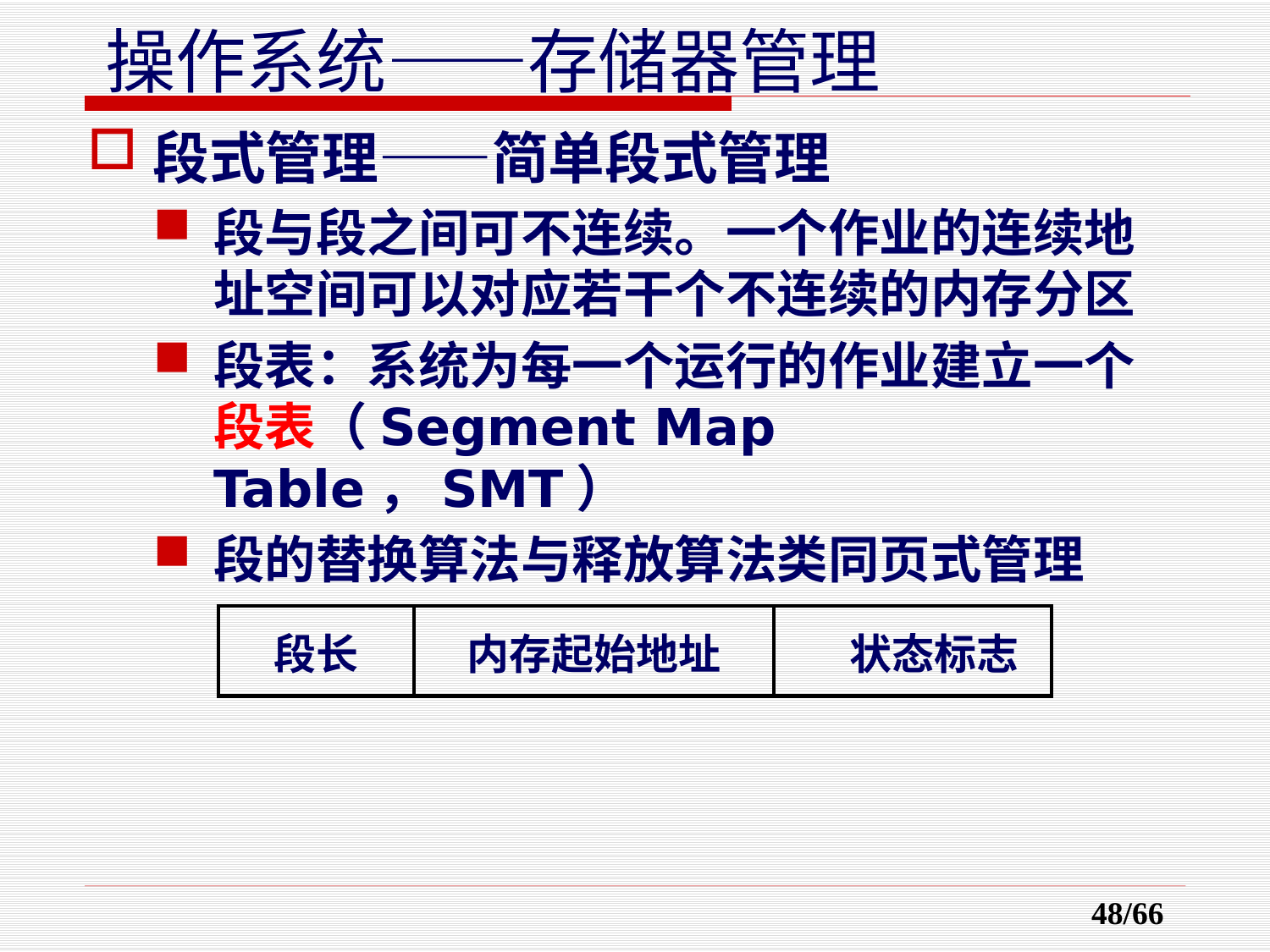

段式管理——简单段式管理
段与段之间可不连续。一个作业的连续地址空间可以对应若干个不连续的内存分区
段表：系统为每一个运行的作业建立一个段表（Segment Map Table，SMT）
段的替换算法与释放算法类同页式管理
| 段长 | 内存起始地址 | 状态标志 |
| --- | --- | --- |